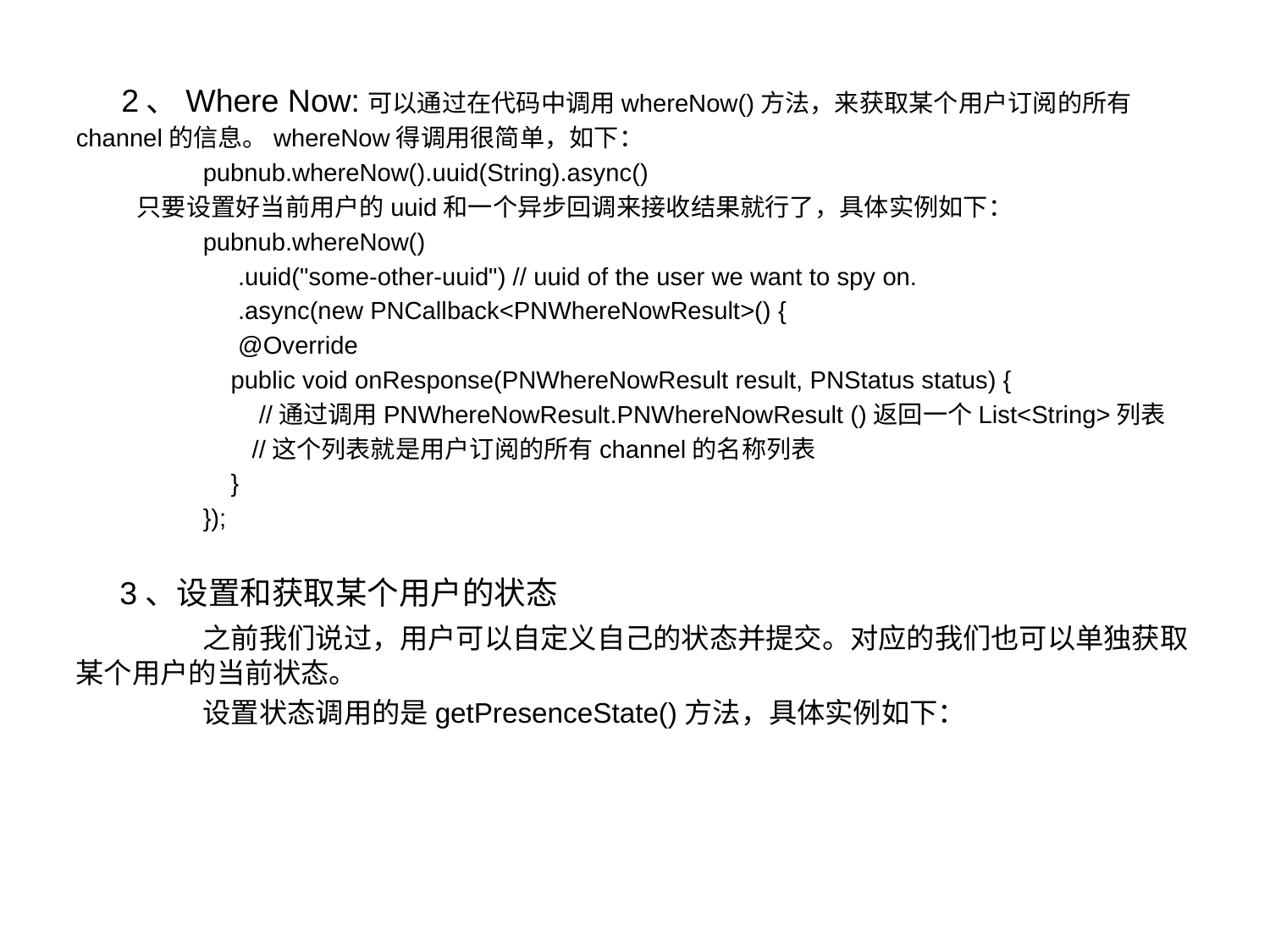

2、Where Now:可以通过在代码中调用whereNow()方法，来获取某个用户订阅的所有channel的信息。whereNow得调用很简单，如下：
	pubnub.whereNow().uuid(String).async()
          只要设置好当前用户的uuid和一个异步回调来接收结果就行了，具体实例如下：
	pubnub.whereNow()
   	     .uuid("some-other-uuid") // uuid of the user we want to spy on.
    	     .async(new PNCallback<PNWhereNowResult>() {
       	     @Override
        	    public void onResponse(PNWhereNowResult result, PNStatus status) {
            	        //通过调用PNWhereNowResult.PNWhereNowResult ()返回一个List<String>列表
	       //这个列表就是用户订阅的所有channel的名称列表
        	    }
    	});

      3、设置和获取某个用户的状态
	之前我们说过，用户可以自定义自己的状态并提交。对应的我们也可以单独获取某个用户的当前状态。
	设置状态调用的是getPresenceState()方法，具体实例如下：